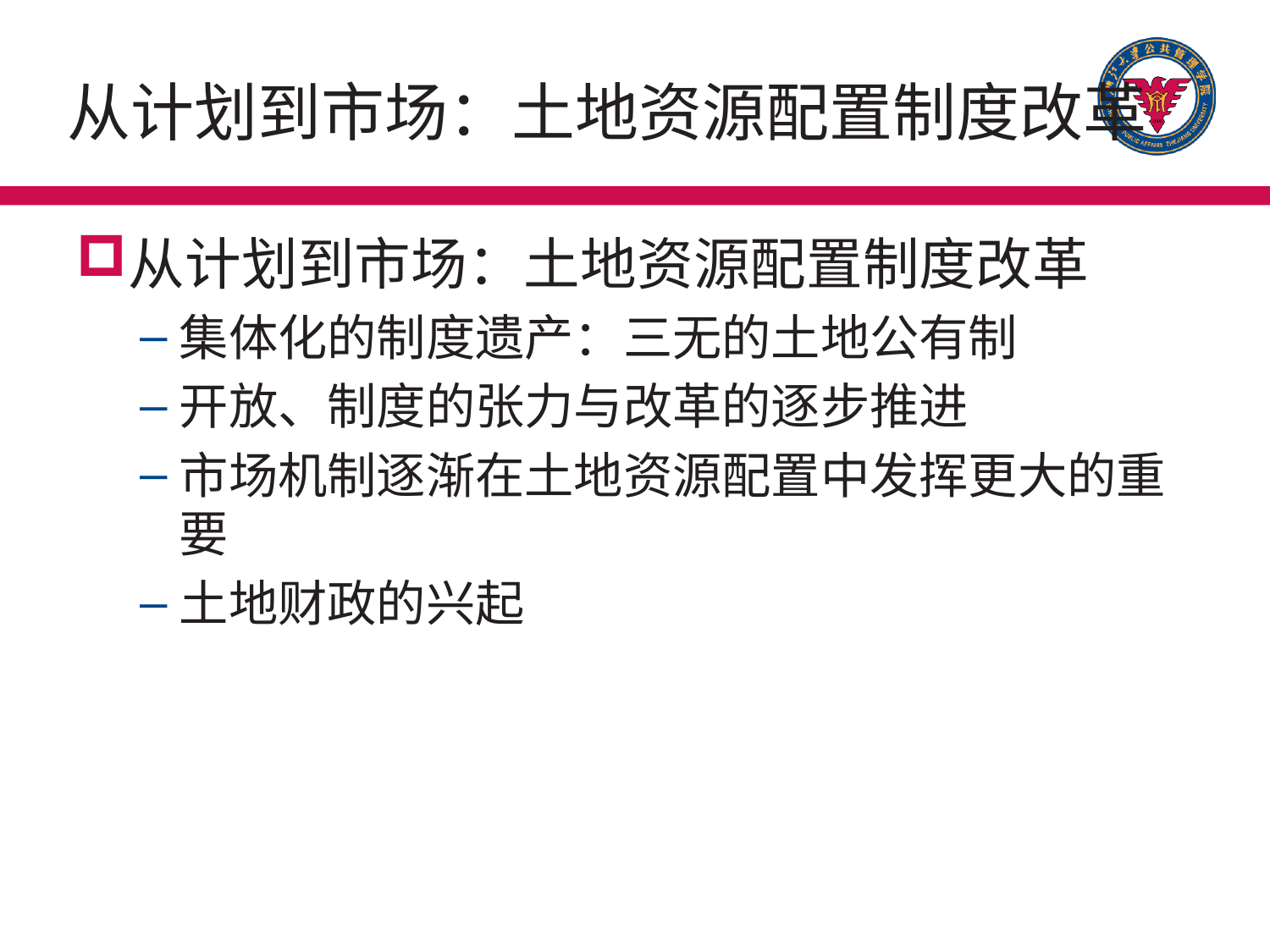

# 从计划到市场：土地资源配置制度改革
从计划到市场：土地资源配置制度改革
集体化的制度遗产：三无的土地公有制
开放、制度的张力与改革的逐步推进
市场机制逐渐在土地资源配置中发挥更大的重要
土地财政的兴起